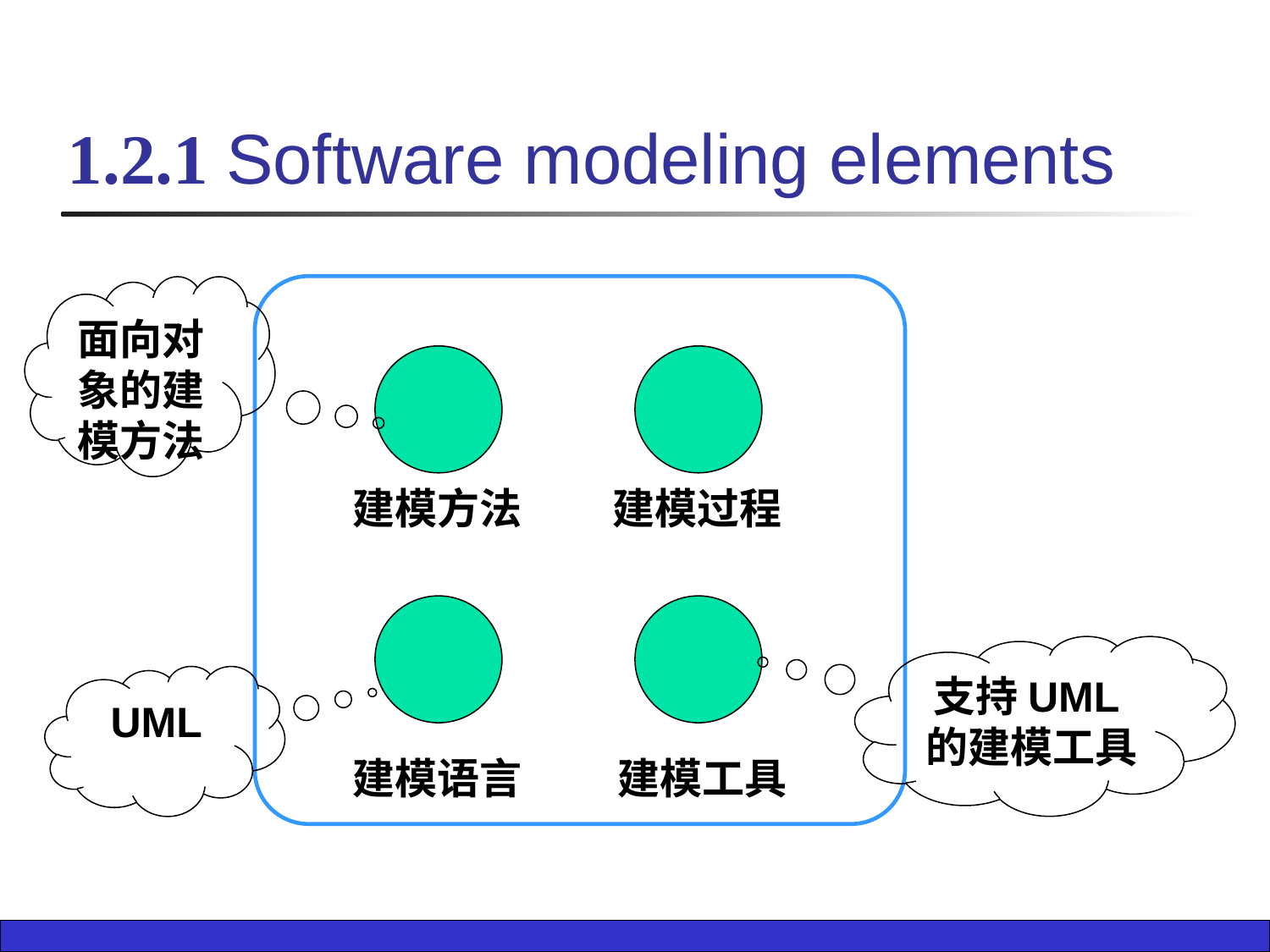

# 1.2.1 Software modeling elements
面向对象的建模方法

建模方法
建模过程

支持UML的建模工具
UML
建模语言
建模工具